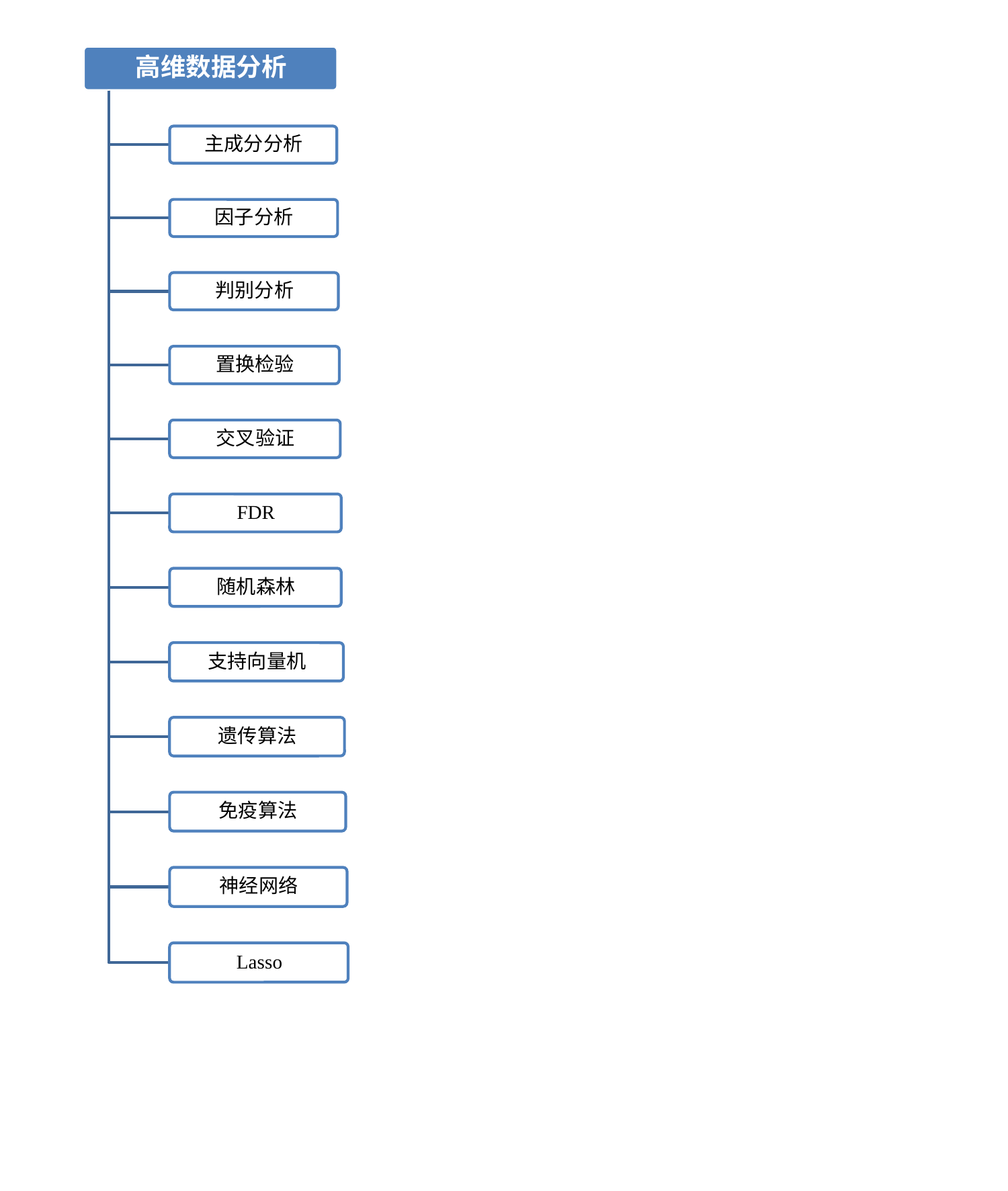

高维数据分析
主成分分析
因子分析
判别分析
置换检验
交叉验证
FDR
随机森林
支持向量机
遗传算法
免疫算法
神经网络
Lasso